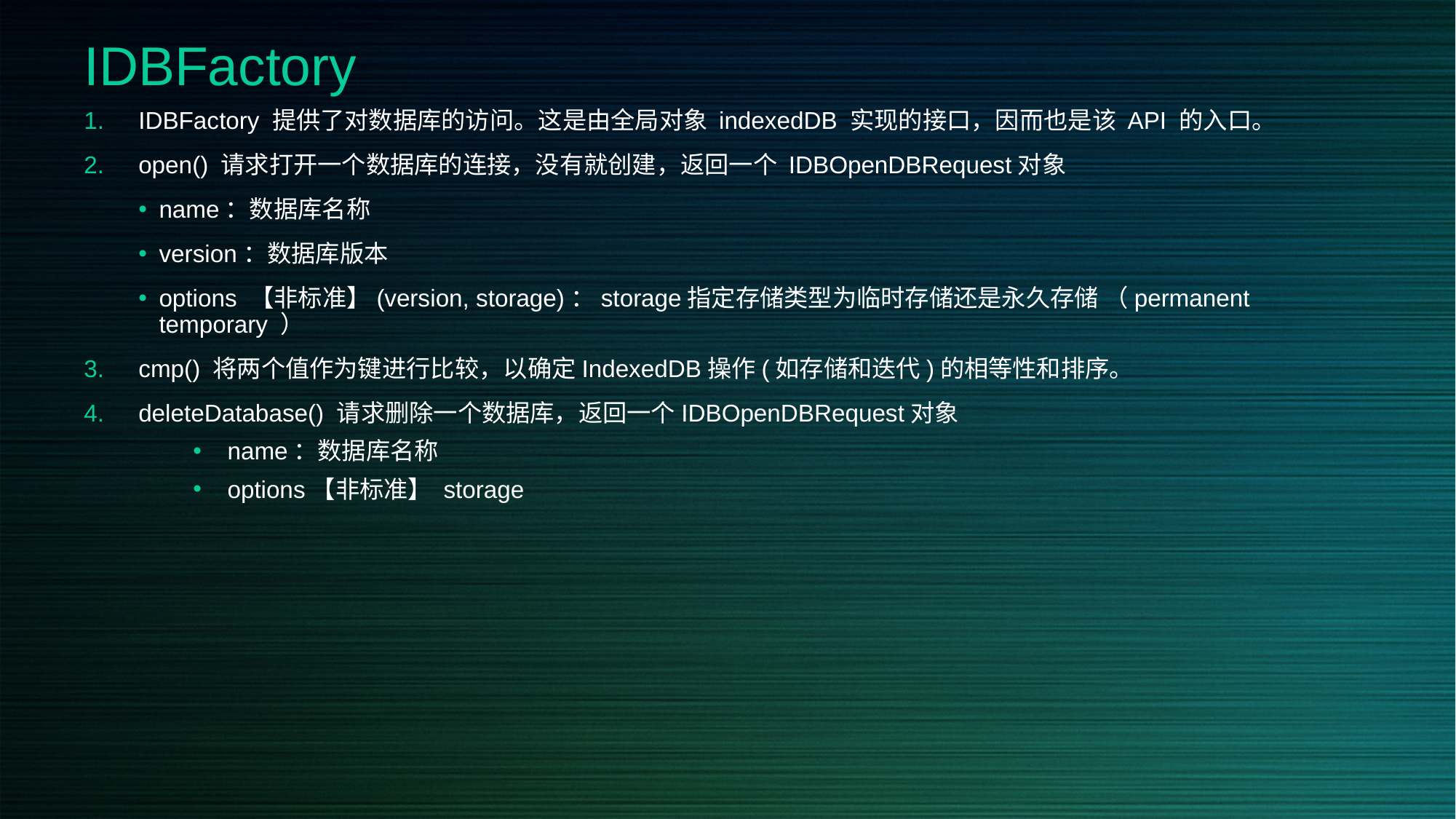

# IDBFactory
IDBFactory 提供了对数据库的访问。这是由全局对象 indexedDB 实现的接口，因而也是该 API 的入口。
open() 请求打开一个数据库的连接，没有就创建，返回一个 IDBOpenDBRequest对象
name：数据库名称
version：数据库版本
options 【非标准】(version, storage)：storage指定存储类型为临时存储还是永久存储 （permanent temporary ）
cmp() 将两个值作为键进行比较，以确定IndexedDB操作(如存储和迭代)的相等性和排序。
deleteDatabase() 请求删除一个数据库，返回一个IDBOpenDBRequest对象
name：数据库名称
options【非标准】 storage